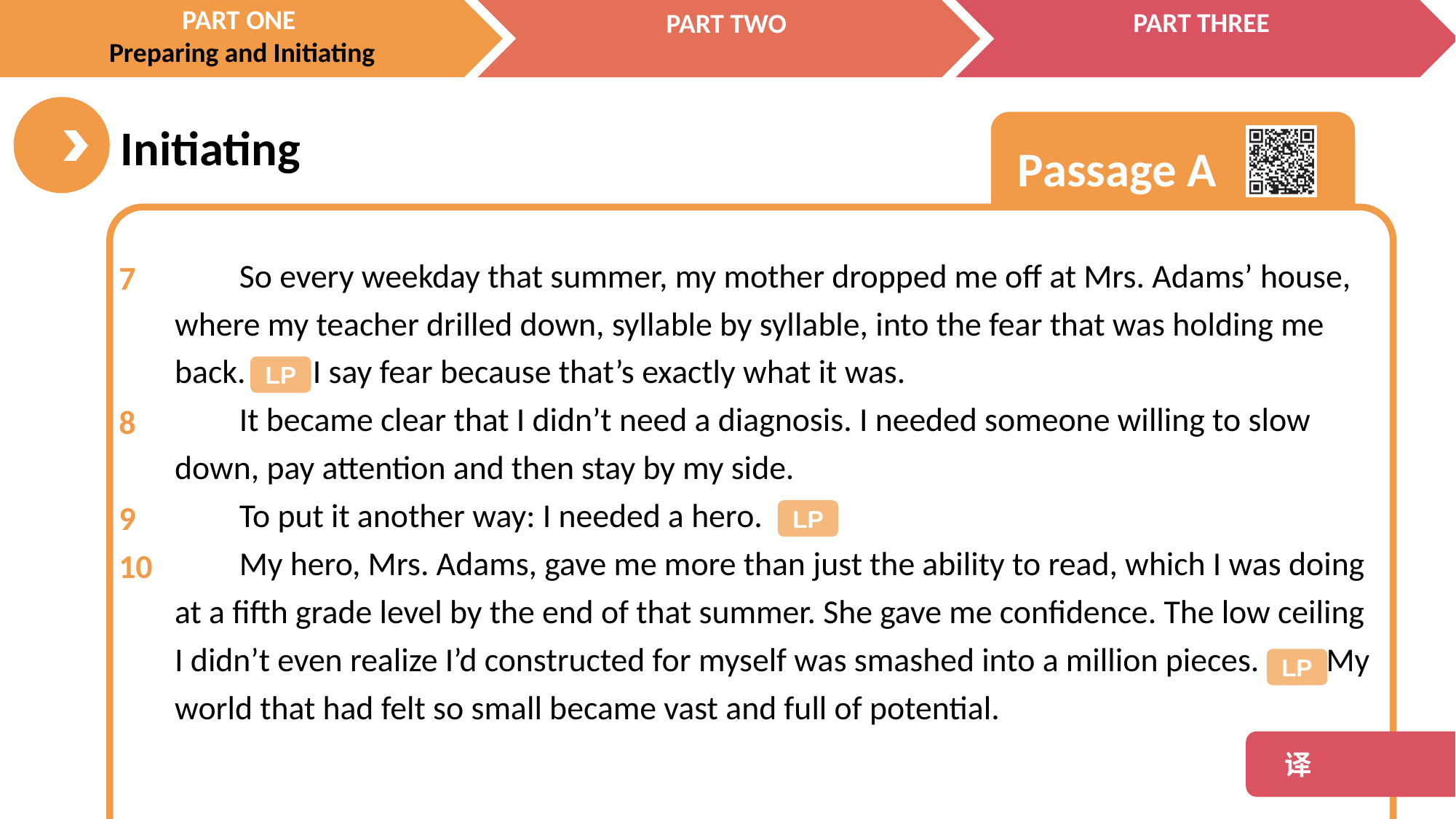

So every weekday that summer, my mother dropped me off at Mrs. Adams’ house, where my teacher drilled down, syllable by syllable, into the fear that was holding me back.         I say fear because that’s exactly what it was.
It became clear that I didn’t need a diagnosis. I needed someone willing to slow down, pay attention and then stay by my side.
To put it another way: I needed a hero.
My hero, Mrs. Adams, gave me more than just the ability to read, which I was doing at a fifth grade level by the end of that summer. She gave me confidence. The low ceiling I didn’t even realize I’d constructed for myself was smashed into a million pieces.         My world that had felt so small became vast and full of potential.

7

8

9
10

LP
LP
LP
   译